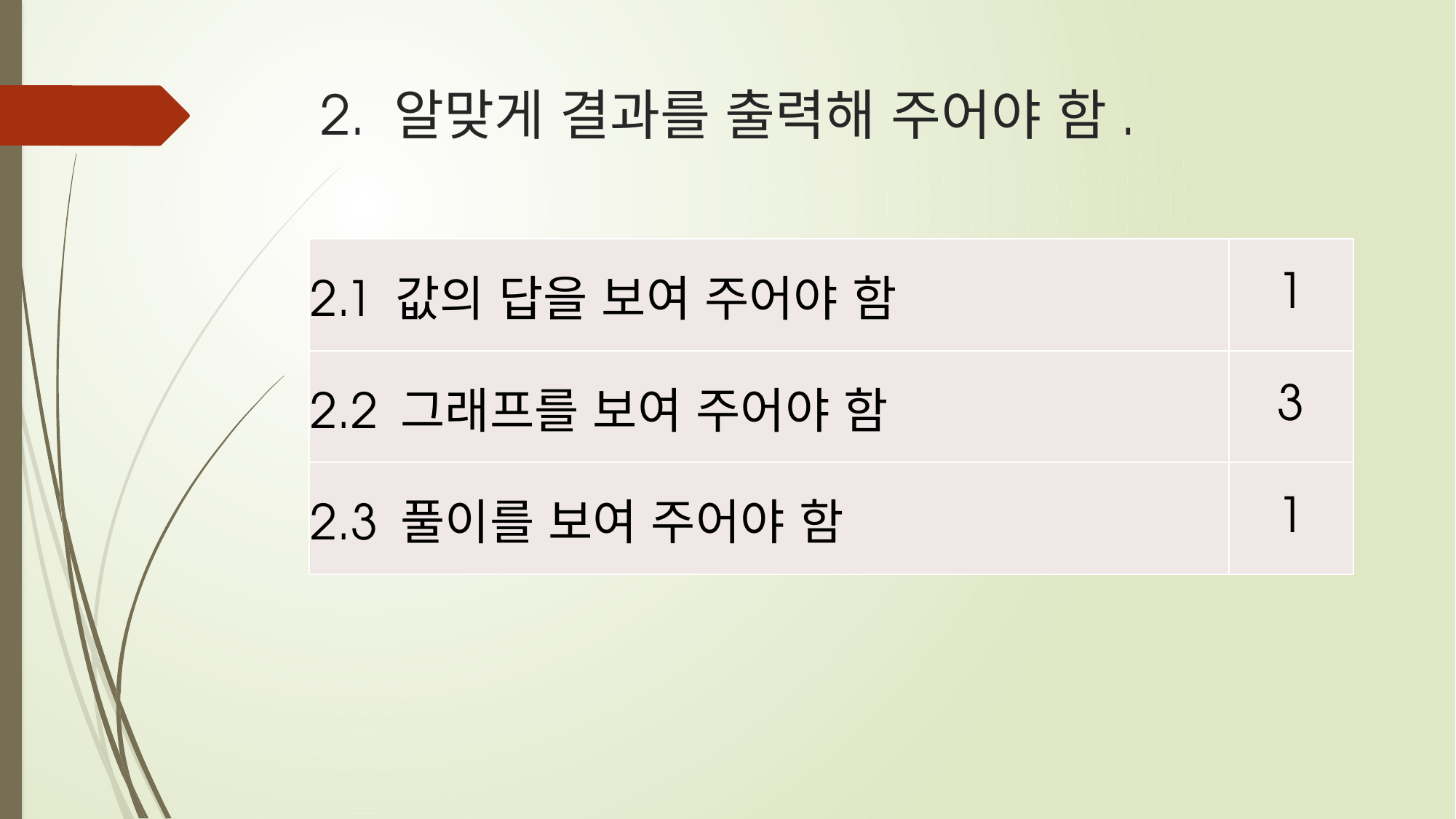

# 2. 알맞게 결과를 출력해 주어야 함.
| 2.1 값의 답을 보여 주어야 함 | 1 |
| --- | --- |
| 2.2 그래프를 보여 주어야 함 | 3 |
| 2.3 풀이를 보여 주어야 함 | 1 |